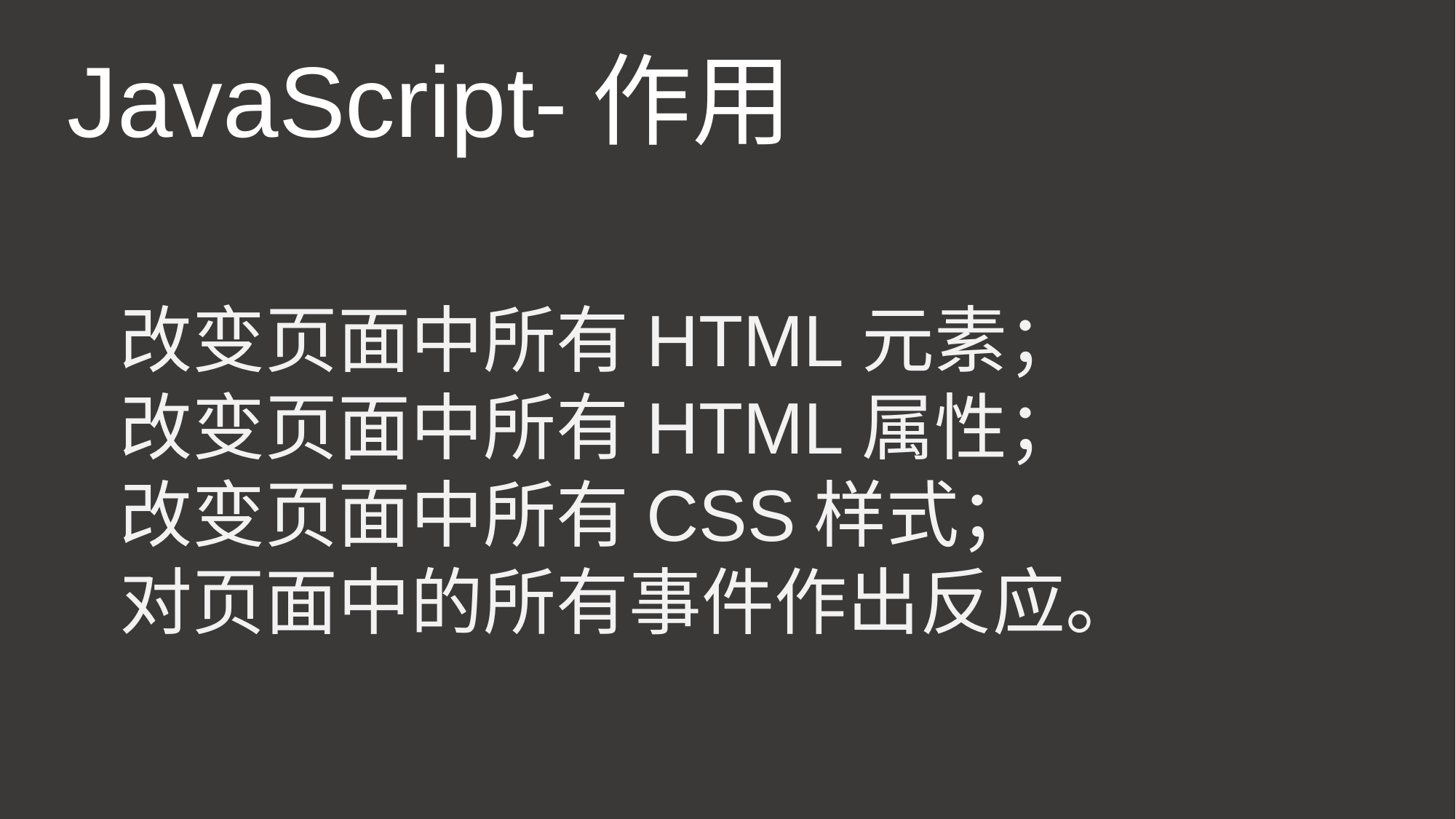

JavaScript-作用
改变页面中所有HTML元素；
改变页面中所有HTML属性；
改变页面中所有CSS样式；
对页面中的所有事件作出反应。